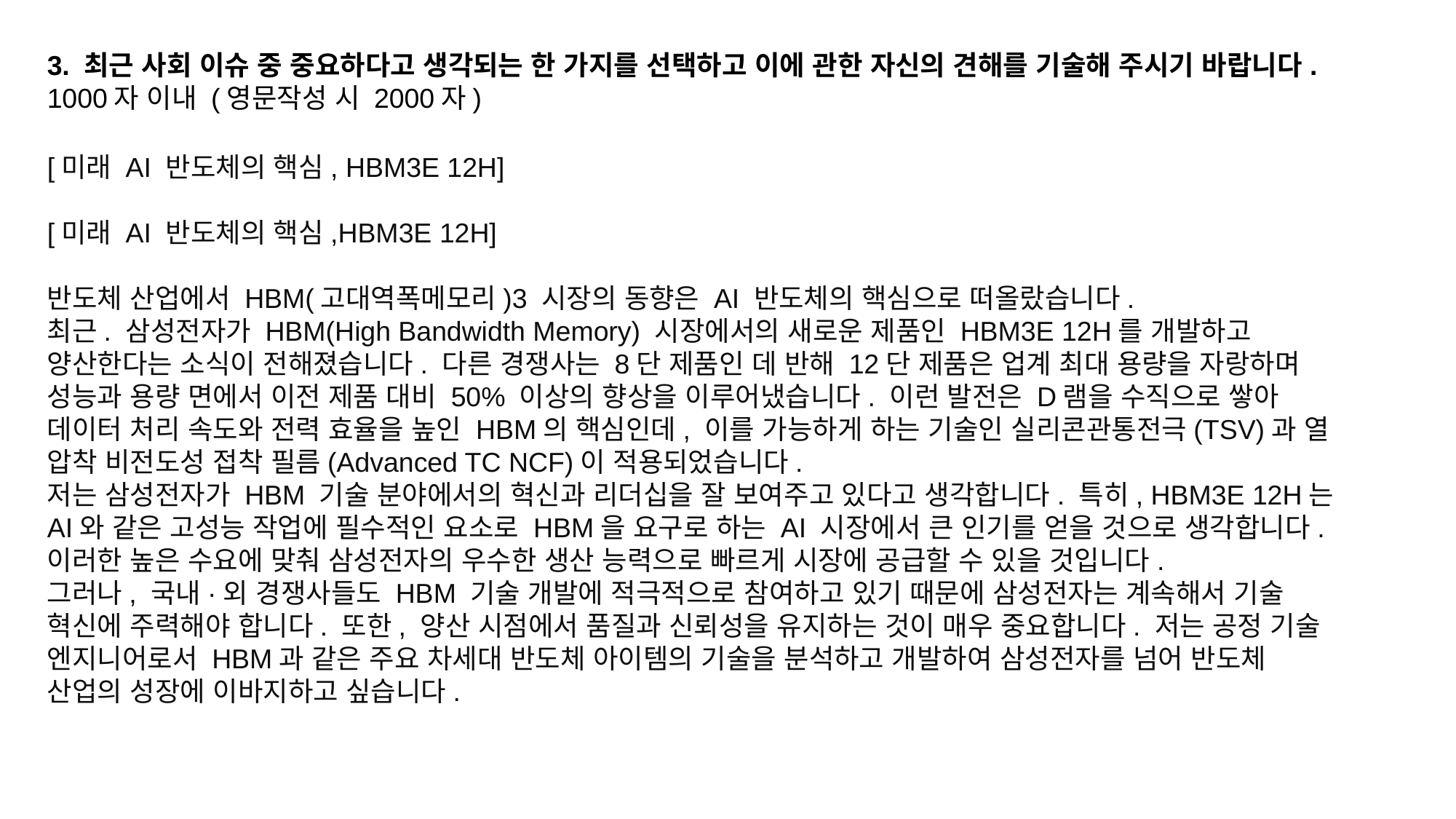

3. 최근 사회 이슈 중 중요하다고 생각되는 한 가지를 선택하고 이에 관한 자신의 견해를 기술해 주시기 바랍니다.
1000자 이내 (영문작성 시 2000자)
[미래 AI 반도체의 핵심, HBM3E 12H]

[미래 AI 반도체의 핵심,HBM3E 12H]

반도체 산업에서 HBM(고대역폭메모리)3 시장의 동향은 AI 반도체의 핵심으로 떠올랐습니다.
최근. 삼성전자가 HBM(High Bandwidth Memory) 시장에서의 새로운 제품인 HBM3E 12H를 개발하고 양산한다는 소식이 전해졌습니다. 다른 경쟁사는 8단 제품인 데 반해 12단 제품은 업계 최대 용량을 자랑하며 성능과 용량 면에서 이전 제품 대비 50% 이상의 향상을 이루어냈습니다. 이런 발전은 D램을 수직으로 쌓아 데이터 처리 속도와 전력 효율을 높인 HBM의 핵심인데, 이를 가능하게 하는 기술인 실리콘관통전극(TSV)과 열 압착 비전도성 접착 필름(Advanced TC NCF)이 적용되었습니다.
저는 삼성전자가 HBM 기술 분야에서의 혁신과 리더십을 잘 보여주고 있다고 생각합니다. 특히, HBM3E 12H는 AI와 같은 고성능 작업에 필수적인 요소로 HBM을 요구로 하는 AI 시장에서 큰 인기를 얻을 것으로 생각합니다. 이러한 높은 수요에 맞춰 삼성전자의 우수한 생산 능력으로 빠르게 시장에 공급할 수 있을 것입니다.
그러나, 국내·외 경쟁사들도 HBM 기술 개발에 적극적으로 참여하고 있기 때문에 삼성전자는 계속해서 기술 혁신에 주력해야 합니다. 또한, 양산 시점에서 품질과 신뢰성을 유지하는 것이 매우 중요합니다. 저는 공정 기술 엔지니어로서 HBM과 같은 주요 차세대 반도체 아이템의 기술을 분석하고 개발하여 삼성전자를 넘어 반도체 산업의 성장에 이바지하고 싶습니다.